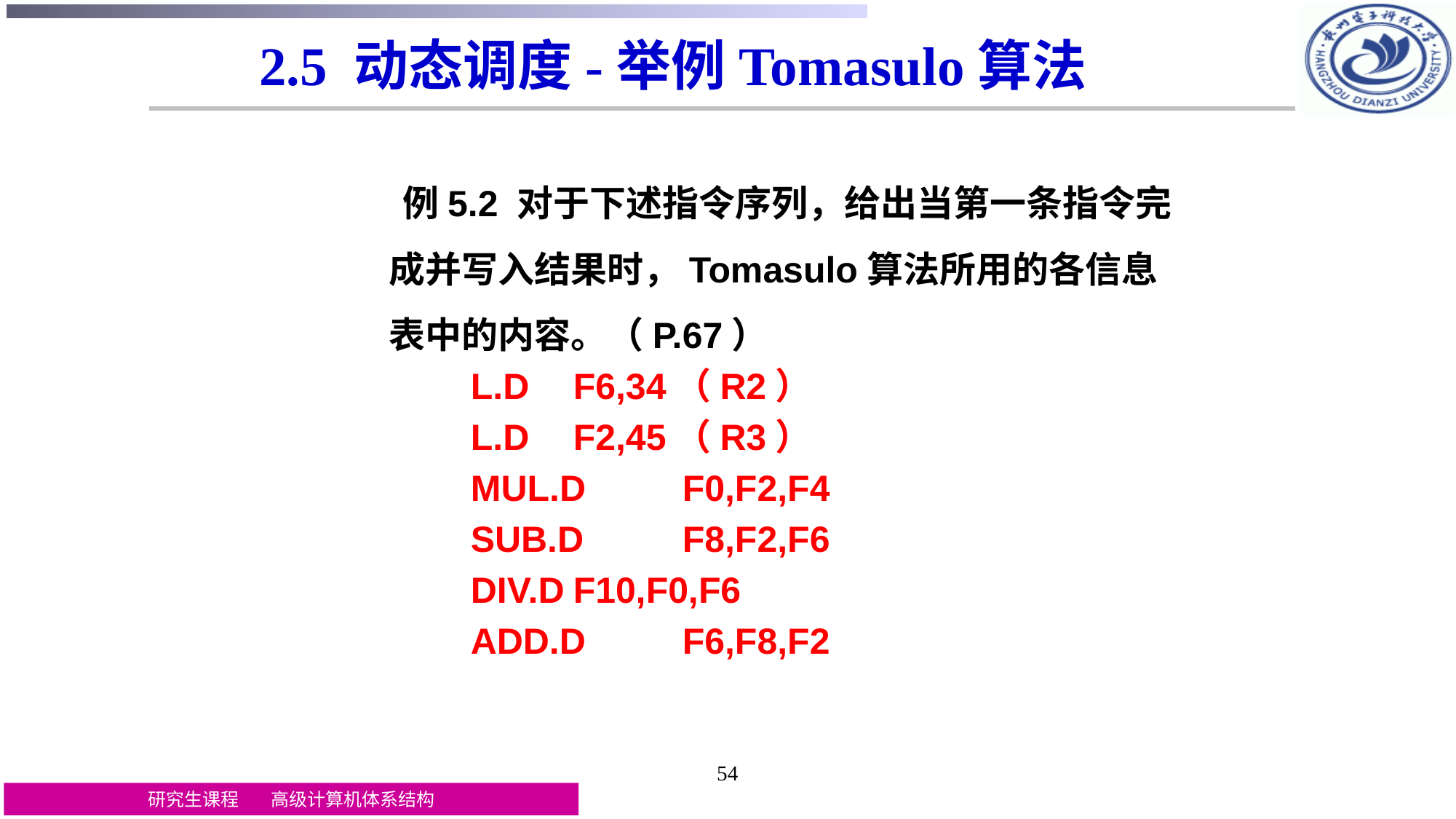

# 2.5 动态调度-举例Tomasulo算法
      例5.2 对于下述指令序列，给出当第一条指令完成并写入结果时，Tomasulo算法所用的各信息表中的内容。（P.67）
      L.D	F6,34（R2）
      L.D	F2,45（R3）
      MUL.D	F0,F2,F4
      SUB.D	F8,F2,F6
      DIV.D	F10,F0,F6
      ADD.D	F6,F8,F2
54